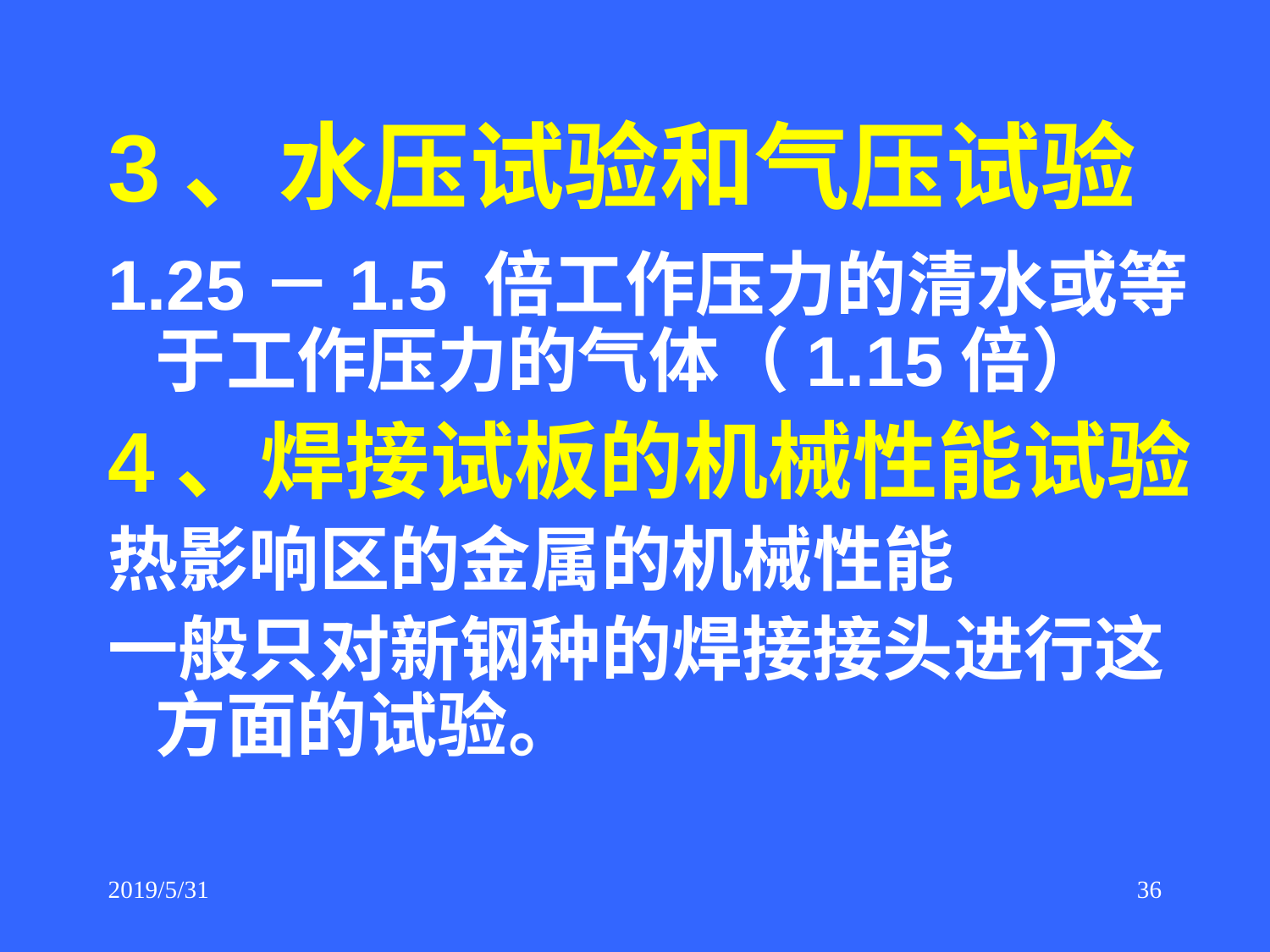

# 3、水压试验和气压试验
1.25－1.5 倍工作压力的清水或等于工作压力的气体（1.15倍）
4、焊接试板的机械性能试验
热影响区的金属的机械性能
一般只对新钢种的焊接接头进行这方面的试验。
2019/5/31
36